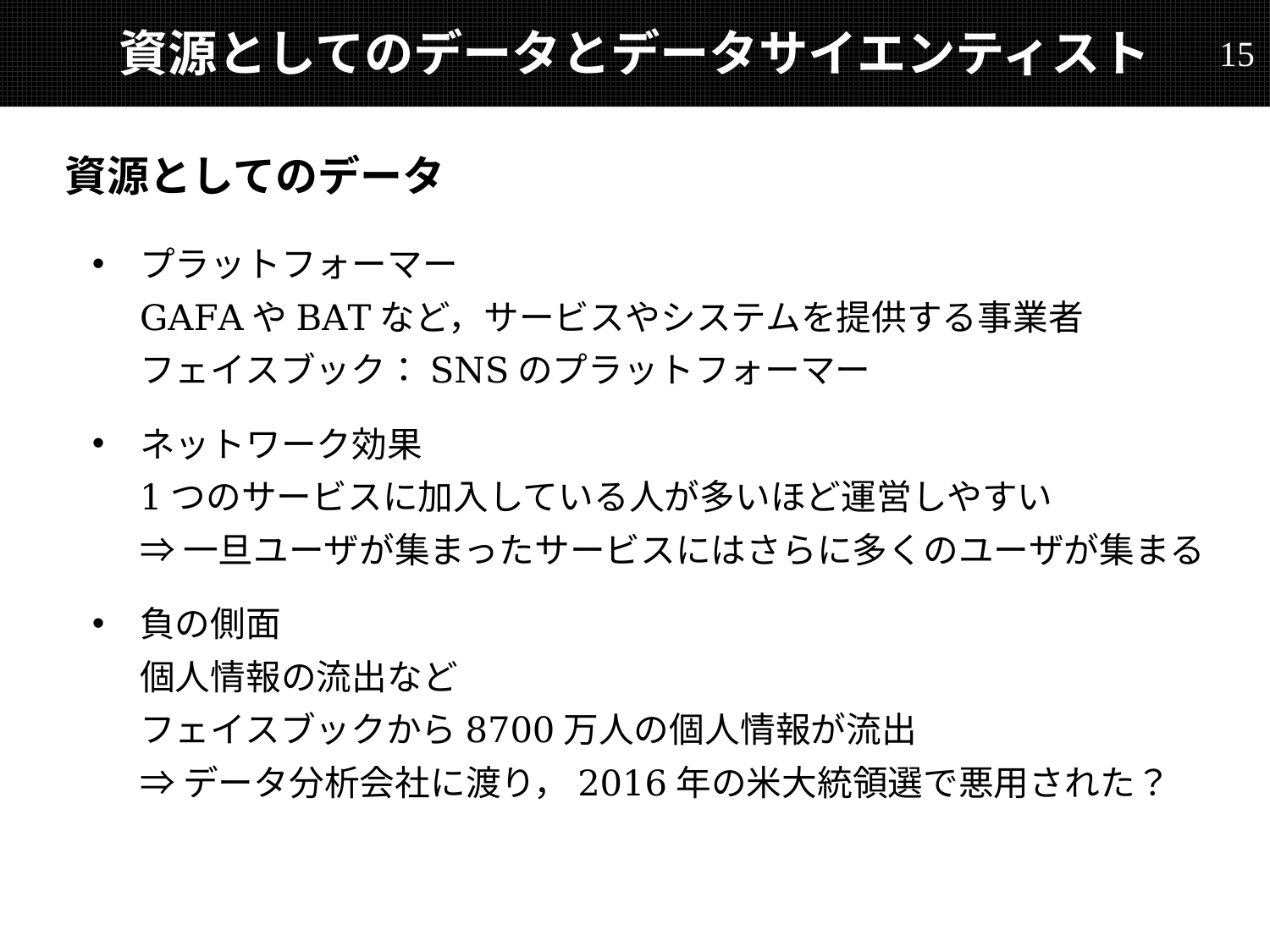

# 資源としてのデータとデータサイエンティスト
15
資源としてのデータ
プラットフォーマー
GAFAやBATなど，サービスやシステムを提供する事業者
フェイスブック：SNSのプラットフォーマー
ネットワーク効果
1つのサービスに加入している人が多いほど運営しやすい
⇒ 一旦ユーザが集まったサービスにはさらに多くのユーザが集まる
負の側面
個人情報の流出など
フェイスブックから8700万人の個人情報が流出
⇒ データ分析会社に渡り，2016年の米大統領選で悪用された？